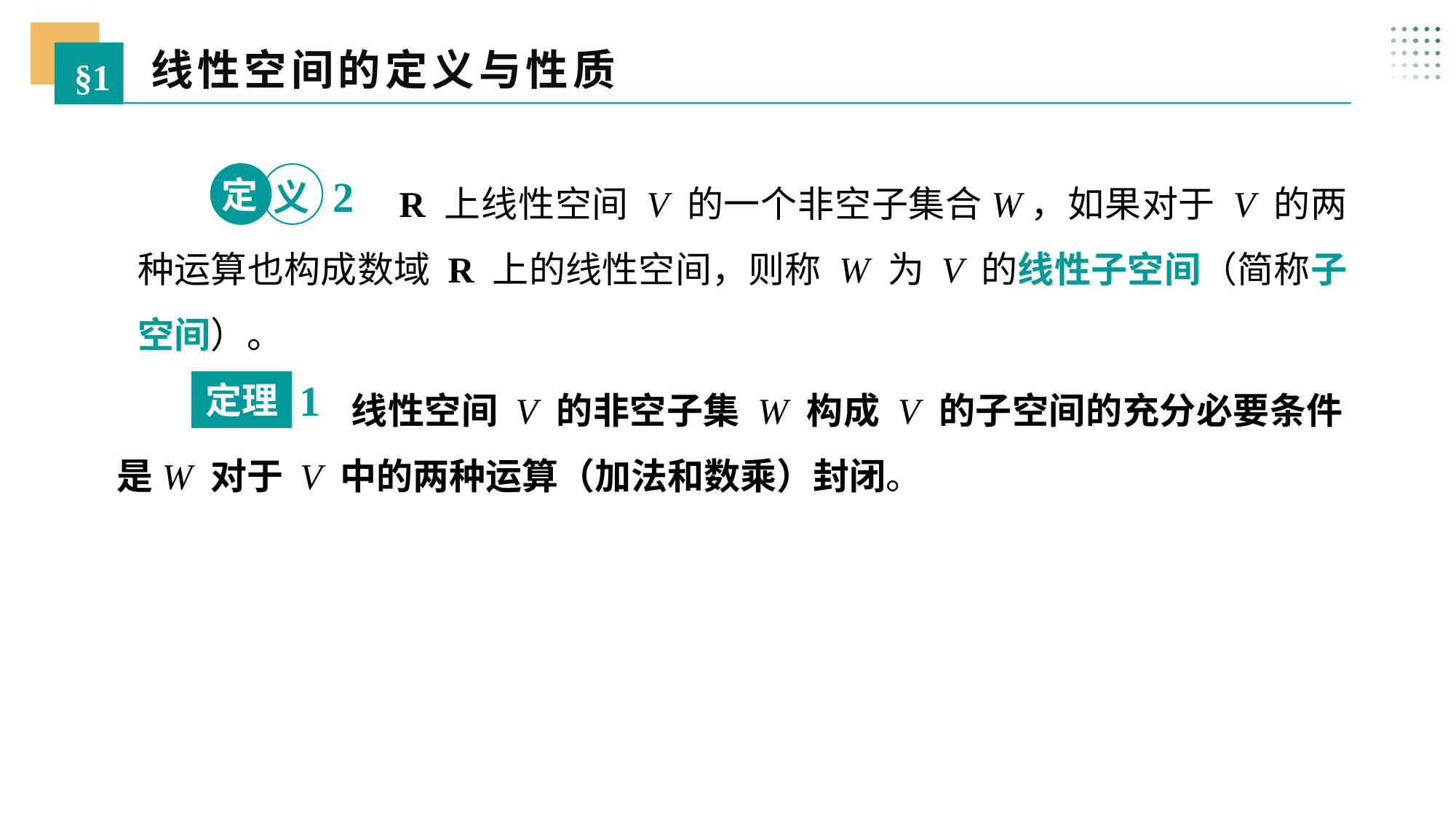

线性空间的定义与性质
§1
                           R 上线性空间 V 的一个非空子集合W，如果对于 V 的两种运算也构成数域 R 上的线性空间，则称 W 为 V 的线性子空间（简称子空间）。

定

2
义
                          线性空间 V 的非空子集 W 构成 V 的子空间的充分必要条件是W 对于 V 中的两种运算（加法和数乘）封闭。
1

定理